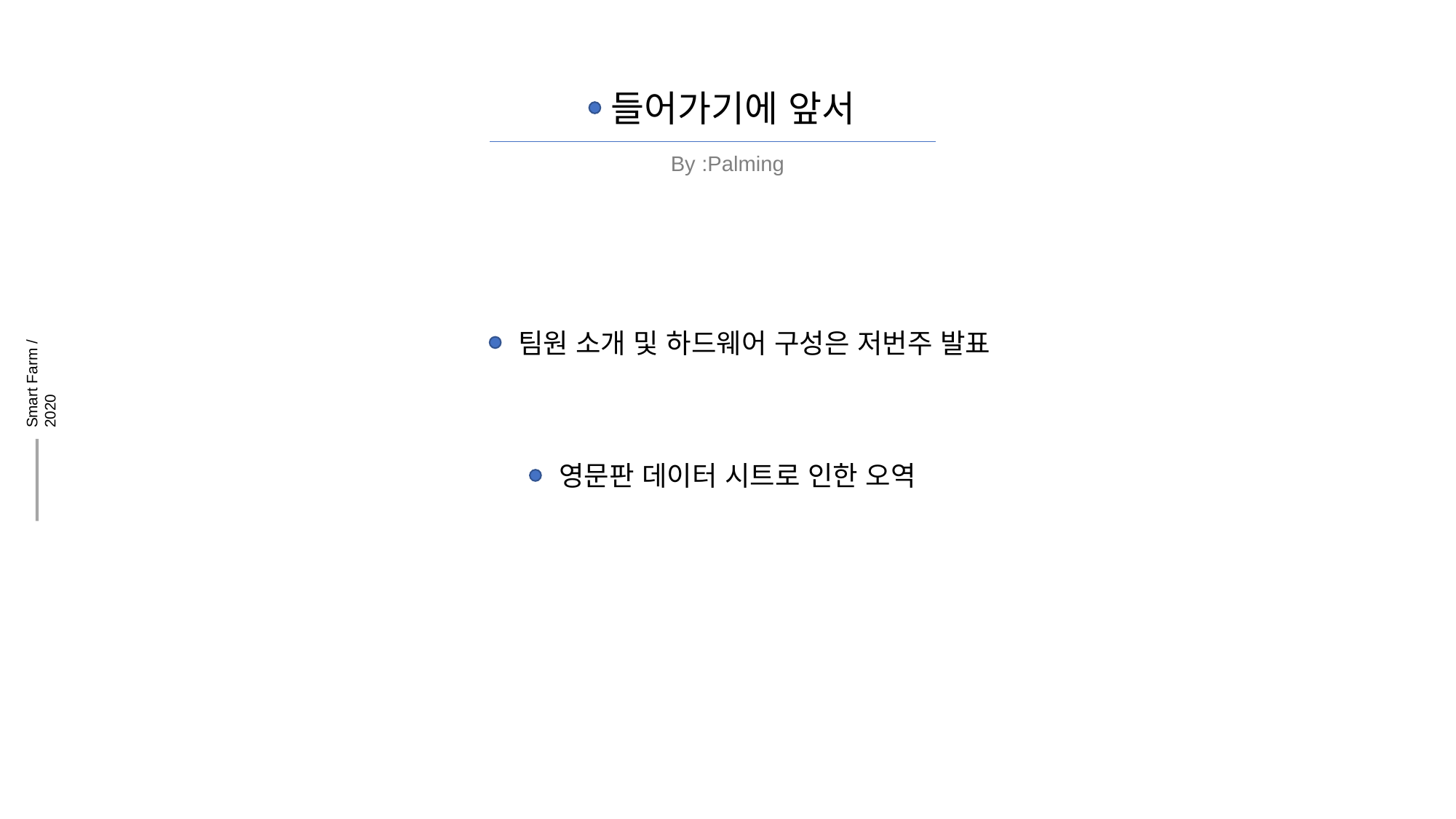

들어가기에 앞서

By :Palming
Smart Farm /   2020
팀원 소개 및 하드웨어 구성은 저번주 발표

영문판 데이터 시트로 인한 오역